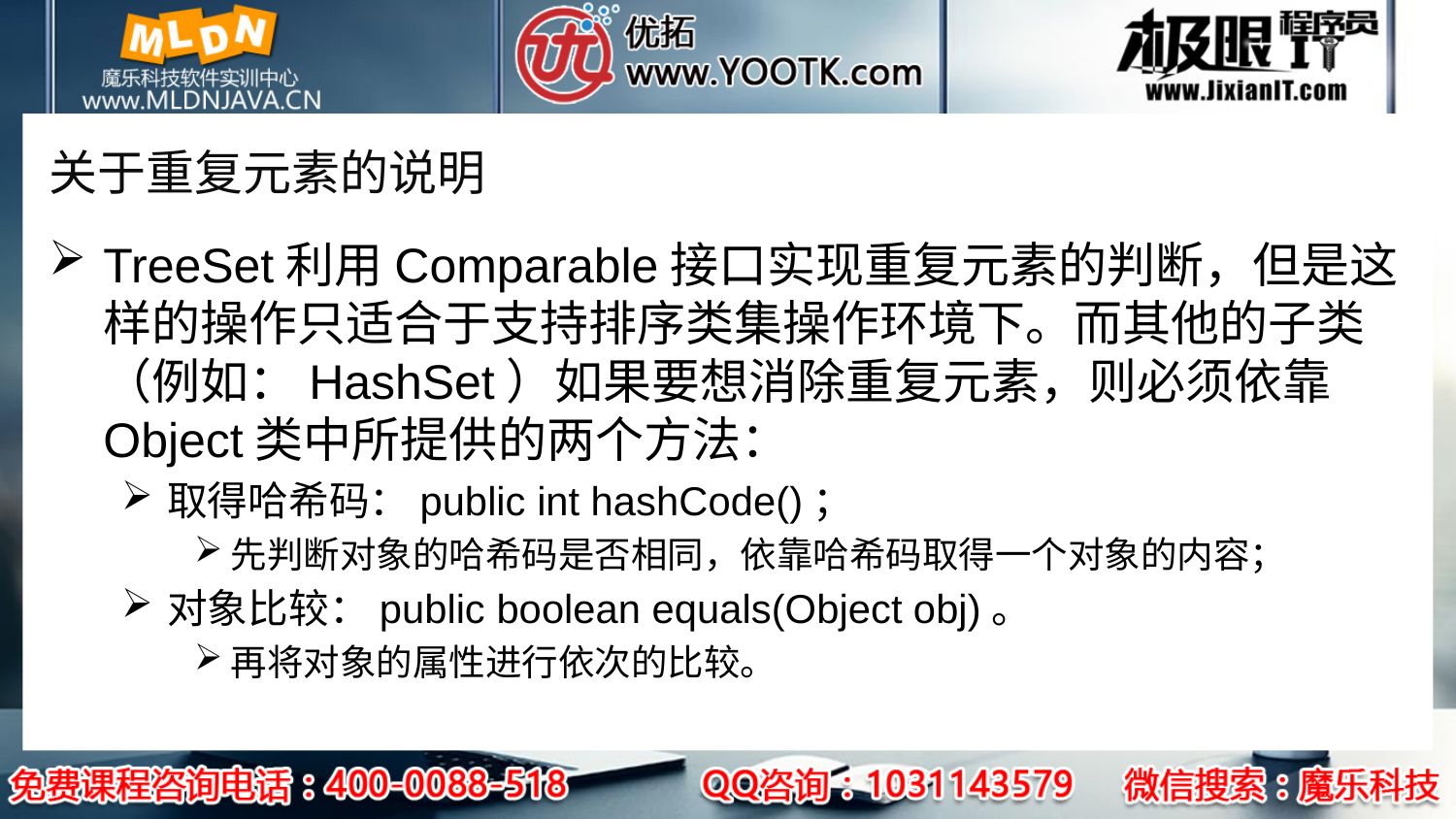

# 关于重复元素的说明
TreeSet利用Comparable接口实现重复元素的判断，但是这样的操作只适合于支持排序类集操作环境下。而其他的子类（例如：HashSet）如果要想消除重复元素，则必须依靠Object类中所提供的两个方法：
取得哈希码：public int hashCode()；
先判断对象的哈希码是否相同，依靠哈希码取得一个对象的内容；
对象比较：public boolean equals(Object obj)。
再将对象的属性进行依次的比较。